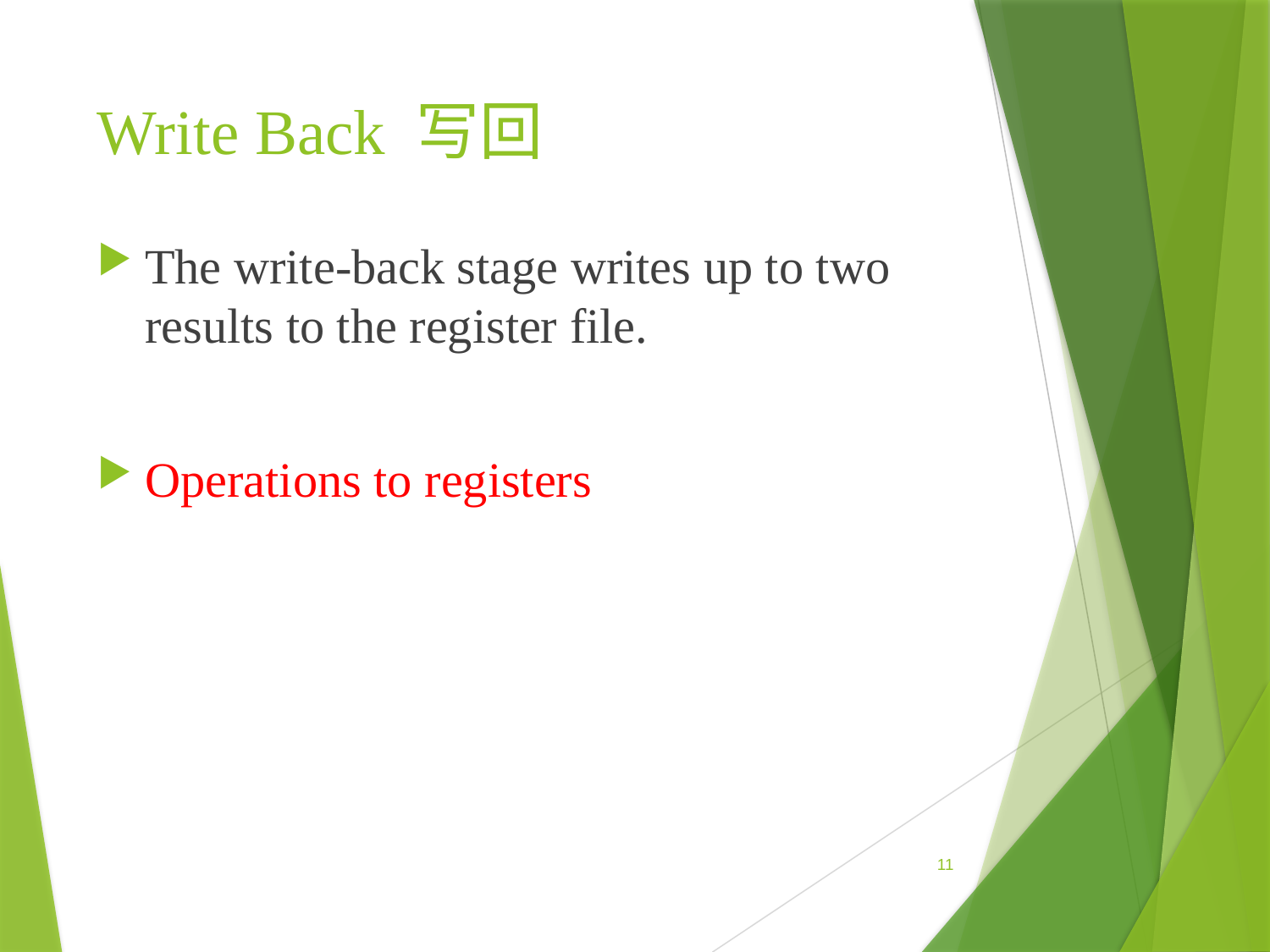

# Write Back 写回
The write-back stage writes up to two results to the register file.

Operations to registers
11